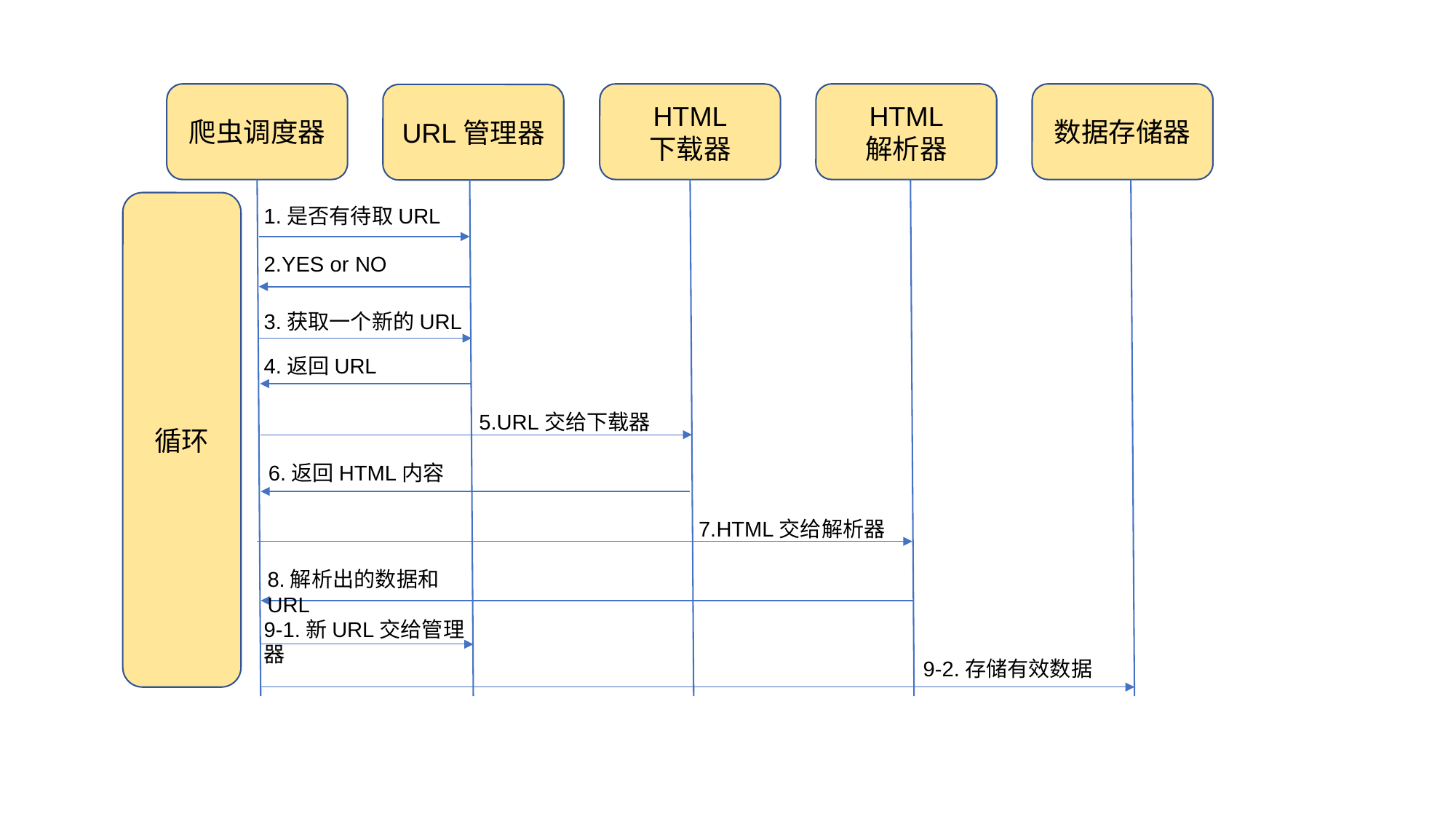

爬虫调度器
HTML
下载器
HTML
解析器
数据存储器
URL管理器
循环
1.是否有待取URL
2.YES or NO
3.获取一个新的URL
4.返回URL
5.URL交给下载器
6.返回HTML内容
7.HTML交给解析器
8.解析出的数据和URL
9-1.新URL交给管理器
9-2.存储有效数据